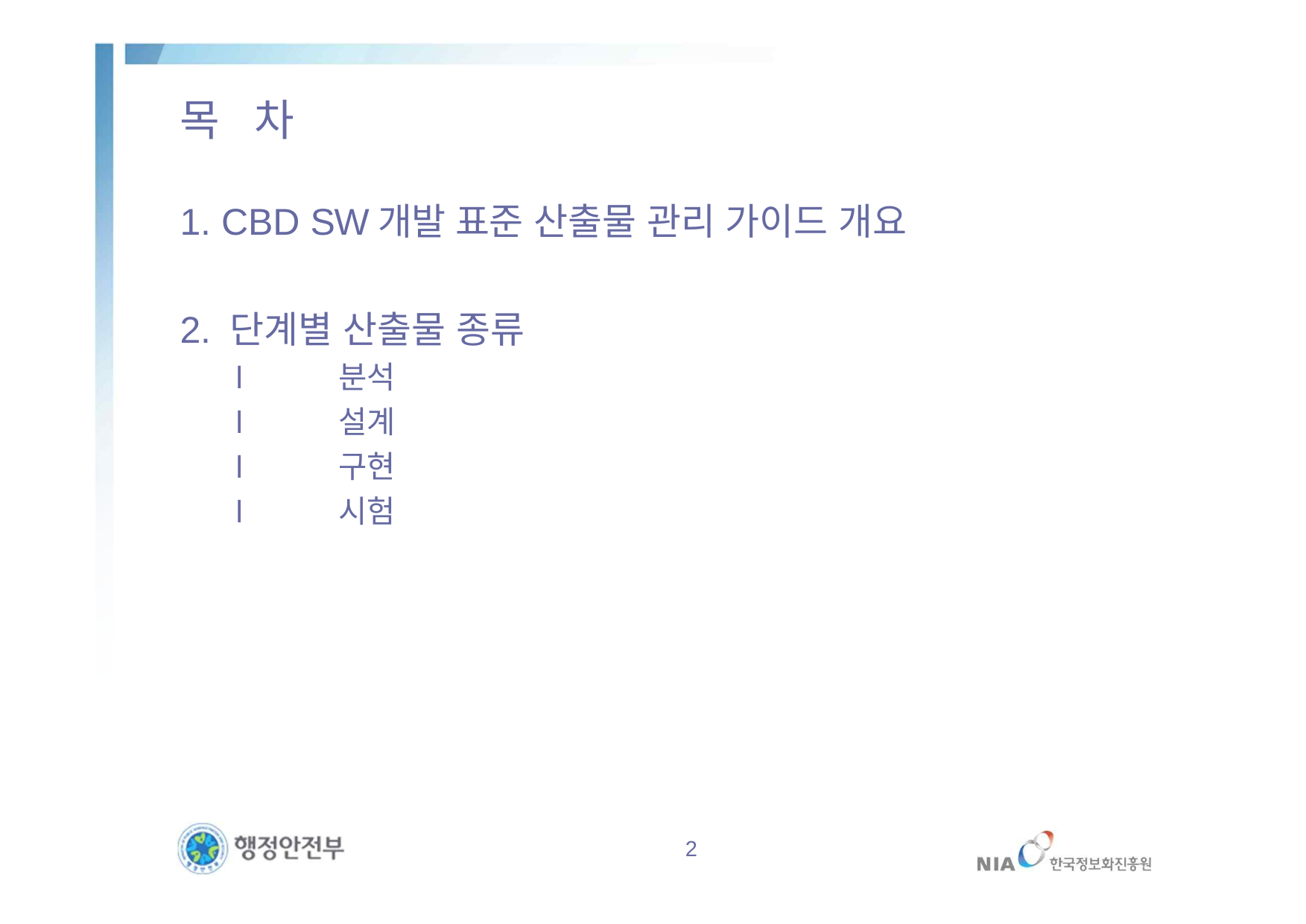

목	차
# 1. CBD SW개발 표준 산출물 관리 가이드 개요
2. 단계별 산출물 종류
l	분석
l	설계
l	구현
l	시험
2